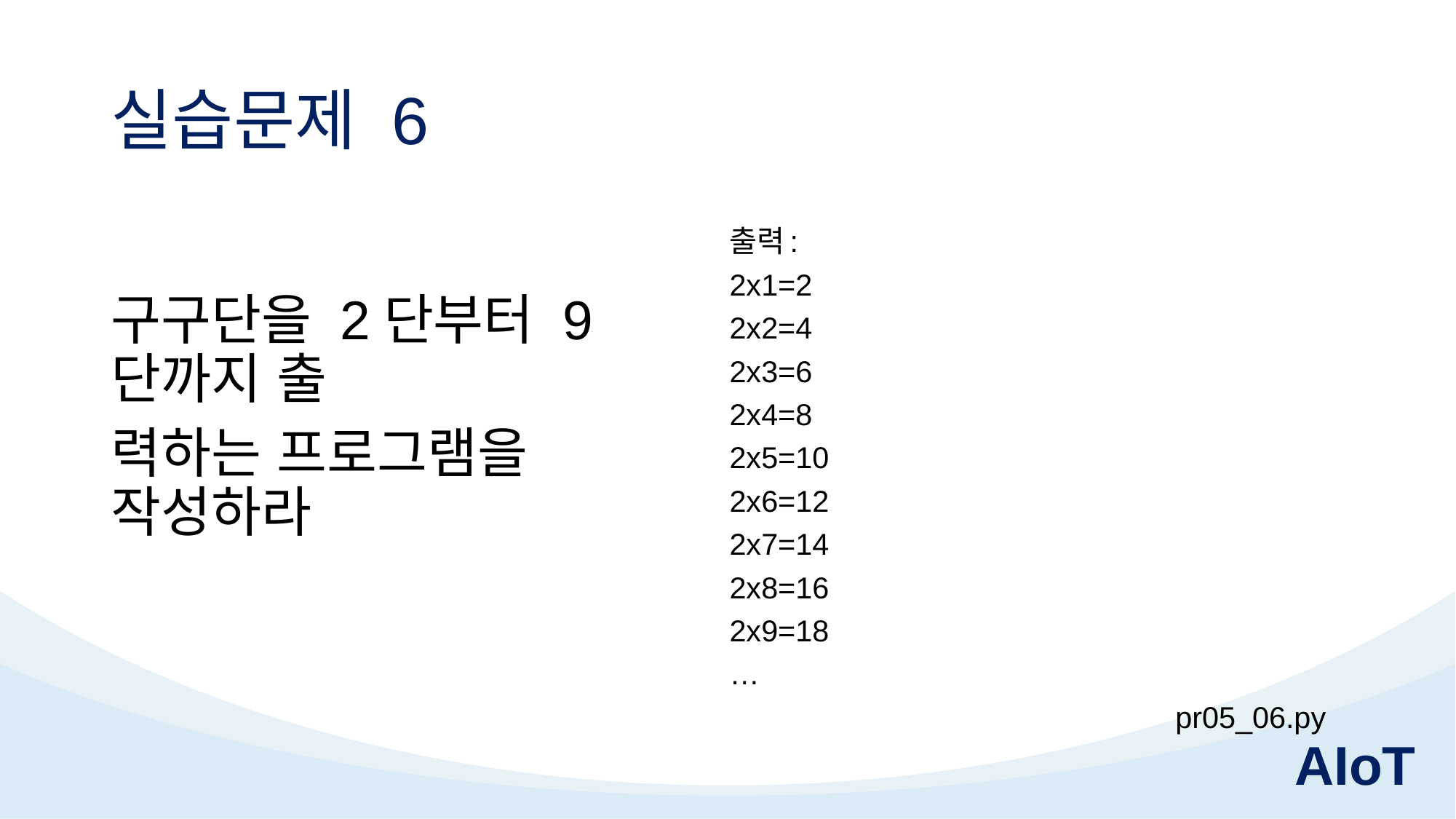

# 실습문제 6

구구단을 2단부터 9단까지 출
력하는 프로그램을 작성하라
출력:
2x1=2
2x2=4
2x3=6
2x4=8
2x5=10
2x6=12
2x7=14
2x8=16
2x9=18
…
pr05_06.py